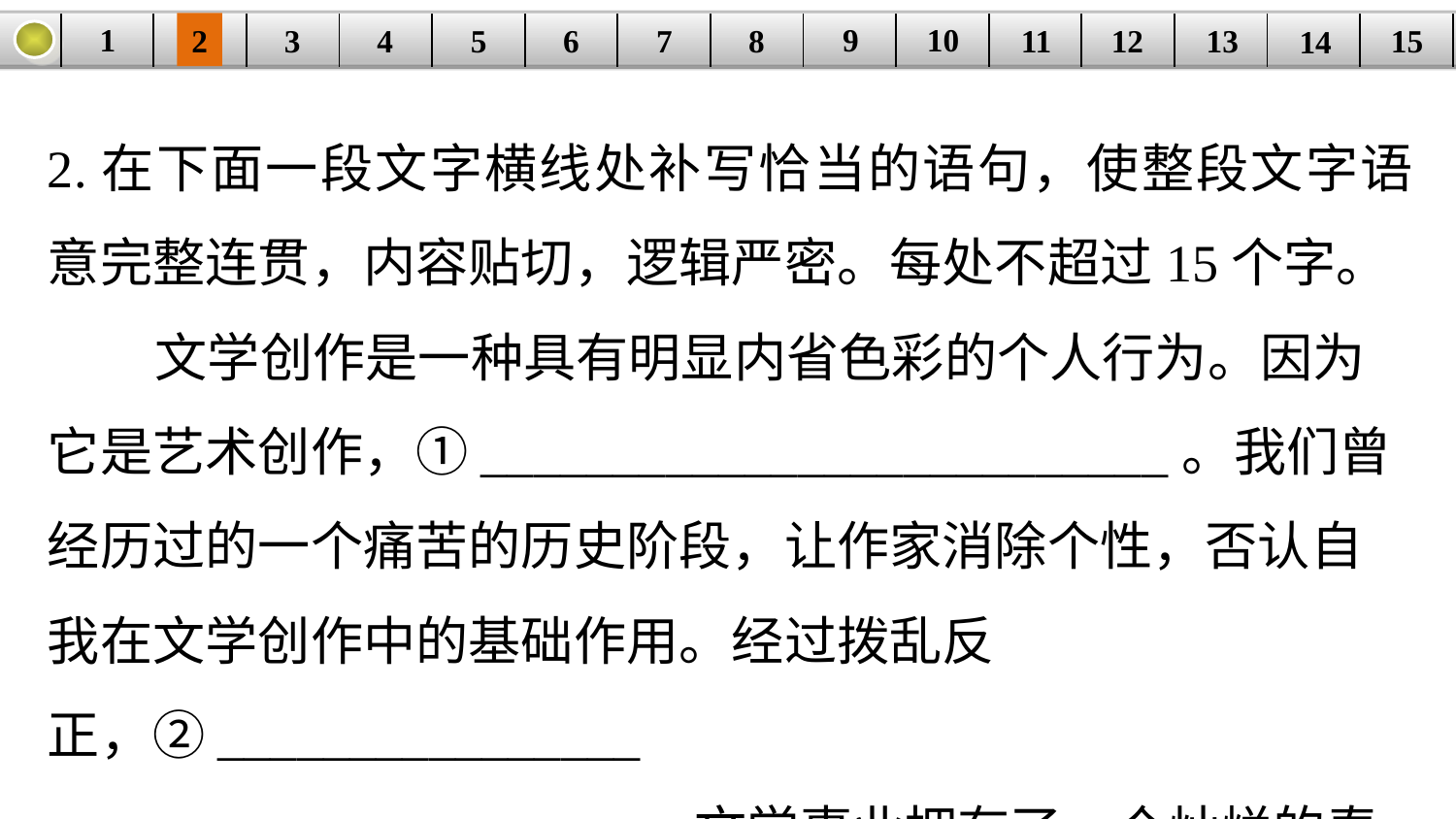

9
10
1
3
4
5
6
8
11
2
12
15
|  |  |  |  |  |  |  |  |  |  |  |  |  |  |  |
| --- | --- | --- | --- | --- | --- | --- | --- | --- | --- | --- | --- | --- | --- | --- |
7
13
14

2.在下面一段文字横线处补写恰当的语句，使整段文字语意完整连贯，内容贴切，逻辑严密。每处不超过15个字。
        文学创作是一种具有明显内省色彩的个人行为。因为它是艺术创作，①__________________________。我们曾经历过的一个痛苦的历史阶段，让作家消除个性，否认自我在文学创作中的基础作用。经过拨乱反正，②________________
______________________，文学事业拥有了一个灿烂的春天。